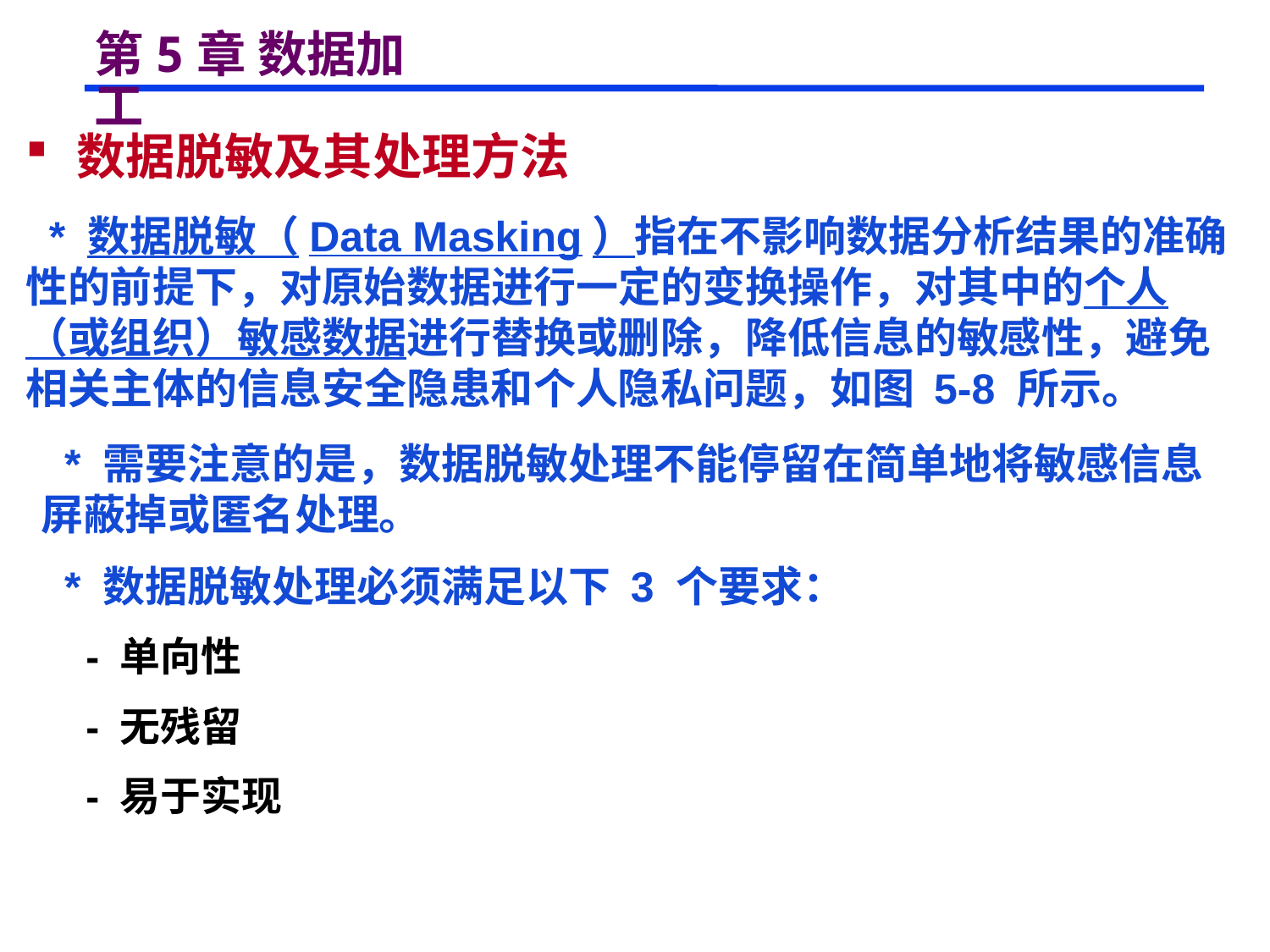

# 第5章 数据加工
 数据脱敏及其处理方法
  * 数据脱敏（Data Masking）指在不影响数据分析结果的准确性的前提下，对原始数据进行一定的变换操作，对其中的个人（或组织）敏感数据进行替换或删除，降低信息的敏感性，避免相关主体的信息安全隐患和个人隐私问题，如图 5-8 所示。
  * 需要注意的是，数据脱敏处理不能停留在简单地将敏感信息屏蔽掉或匿名处理。
  * 数据脱敏处理必须满足以下 3 个要求：
    - 单向性
    - 无残留
    - 易于实现